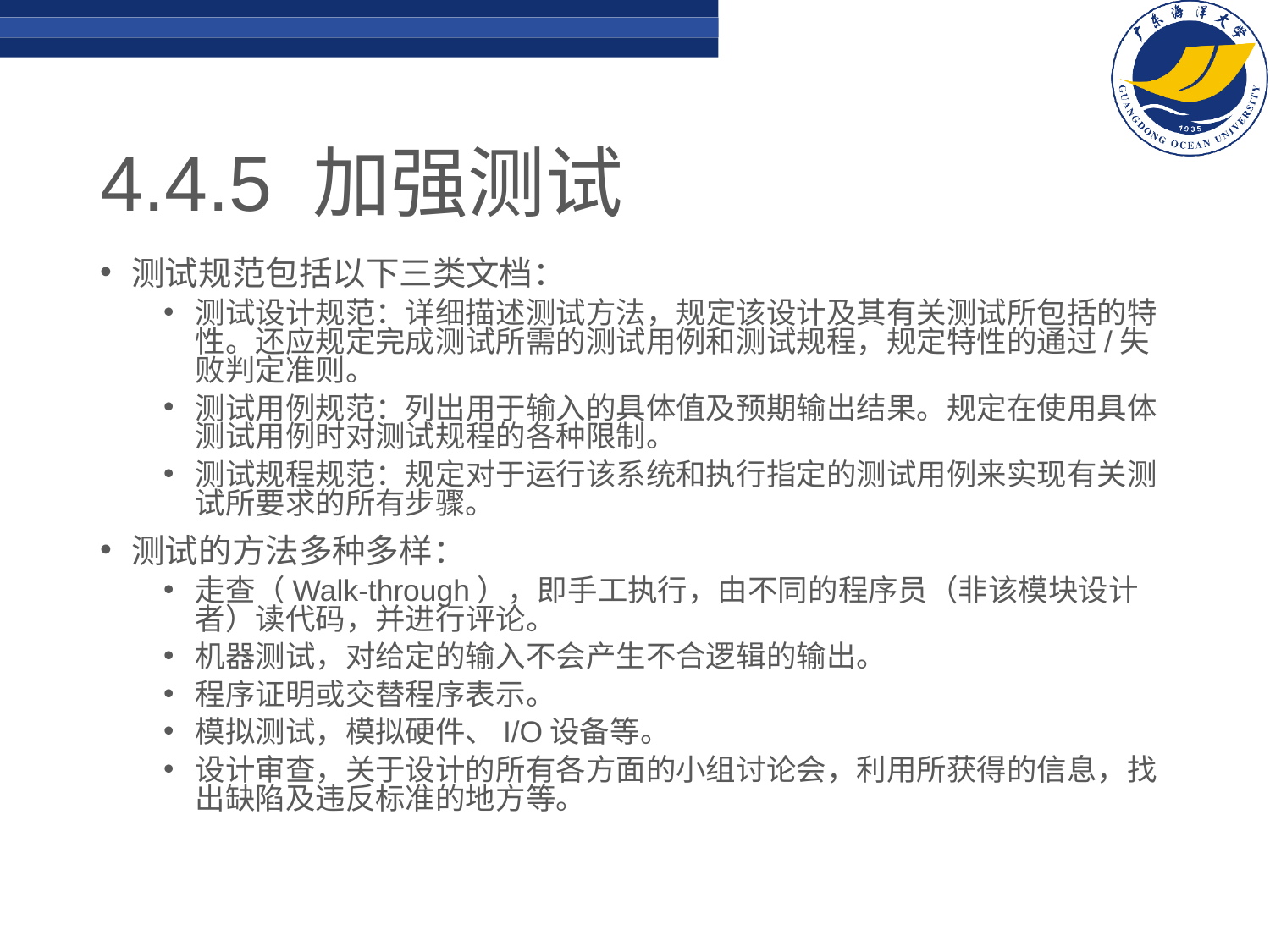

# 4.4.5 加强测试
测试规范包括以下三类文档：
测试设计规范：详细描述测试方法，规定该设计及其有关测试所包括的特性。还应规定完成测试所需的测试用例和测试规程，规定特性的通过/失败判定准则。
测试用例规范：列出用于输入的具体值及预期输出结果。规定在使用具体测试用例时对测试规程的各种限制。
测试规程规范：规定对于运行该系统和执行指定的测试用例来实现有关测试所要求的所有步骤。
测试的方法多种多样：
走查（Walk-through），即手工执行，由不同的程序员（非该模块设计者）读代码，并进行评论。
机器测试，对给定的输入不会产生不合逻辑的输出。
程序证明或交替程序表示。
模拟测试，模拟硬件、I/O设备等。
设计审查，关于设计的所有各方面的小组讨论会，利用所获得的信息，找出缺陷及违反标准的地方等。
38